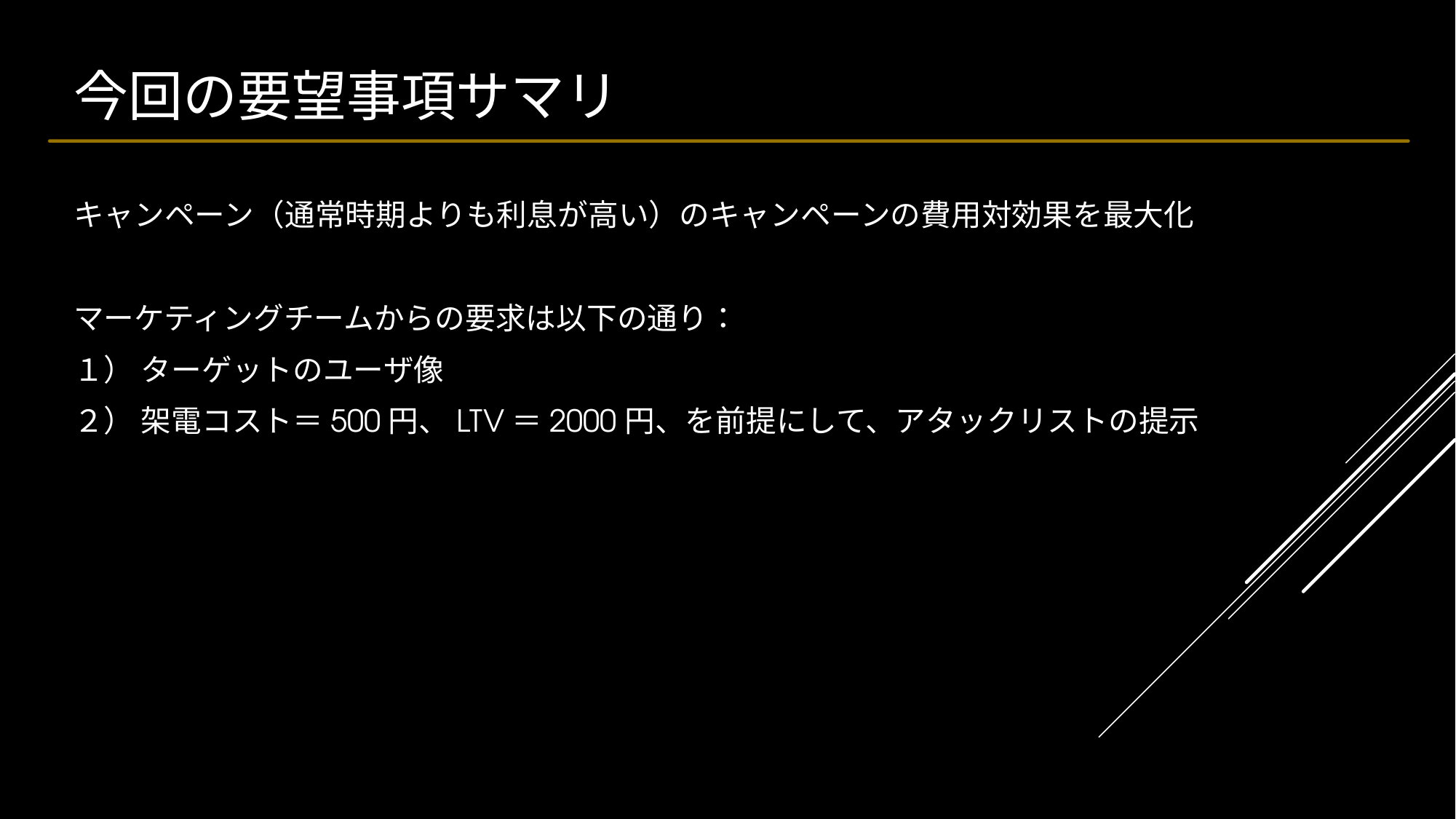

# 今回の要望事項サマリ
キャンペーン（通常時期よりも利息が高い）のキャンペーンの費用対効果を最大化

マーケティングチームからの要求は以下の通り：
１） ターゲットのユーザ像
２） 架電コスト＝500円、LTV＝2000円、を前提にして、アタックリストの提示